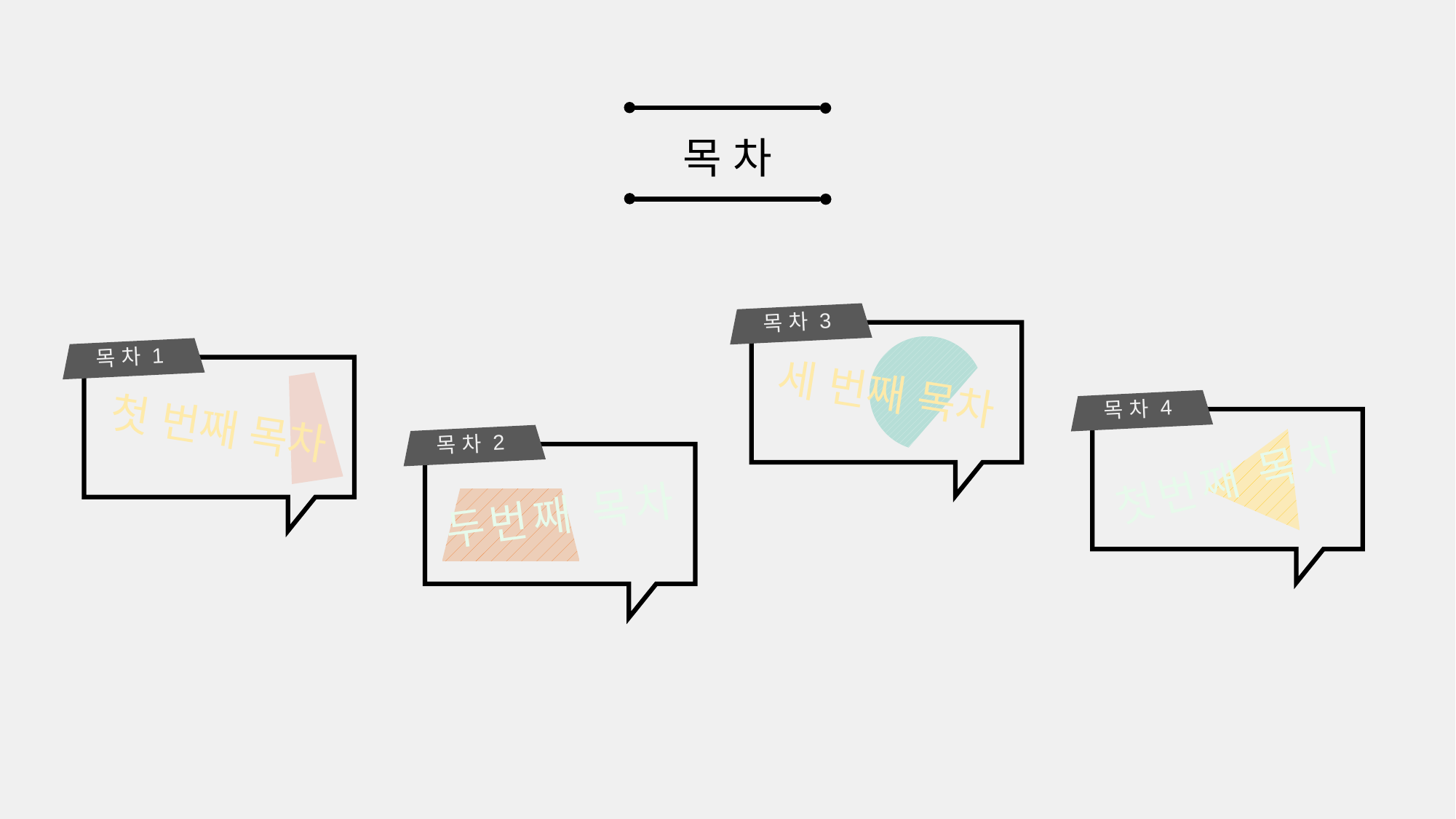

목 차

목 차 3

목 차 1

세 번째 목차

목 차 4

첫 번째 목차

목 차 2

첫번째 목차
두번째 목차